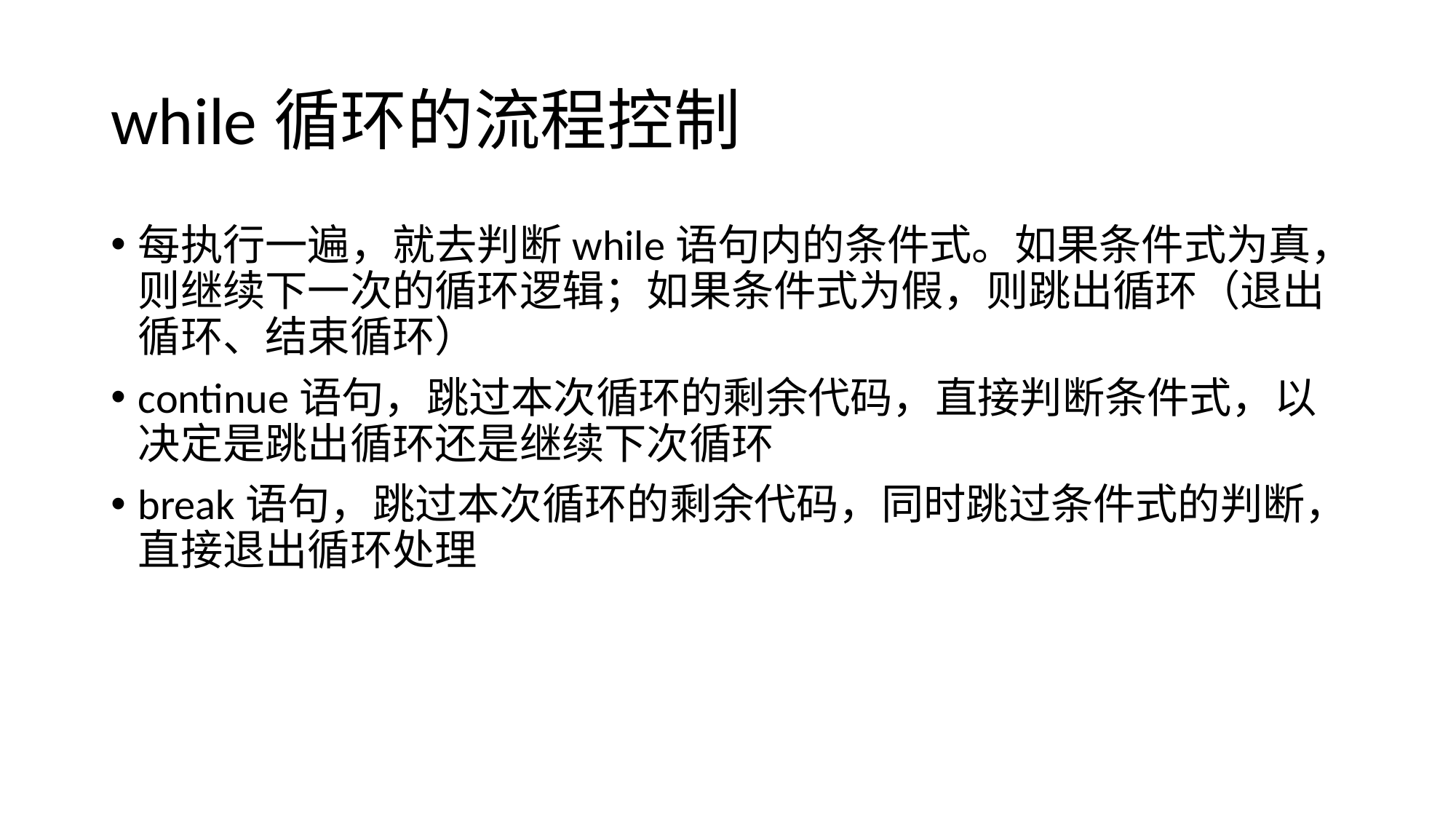

# while循环的流程控制
每执行一遍，就去判断while语句内的条件式。如果条件式为真，则继续下一次的循环逻辑；如果条件式为假，则跳出循环（退出循环、结束循环）
continue语句，跳过本次循环的剩余代码，直接判断条件式，以决定是跳出循环还是继续下次循环
break语句，跳过本次循环的剩余代码，同时跳过条件式的判断，直接退出循环处理